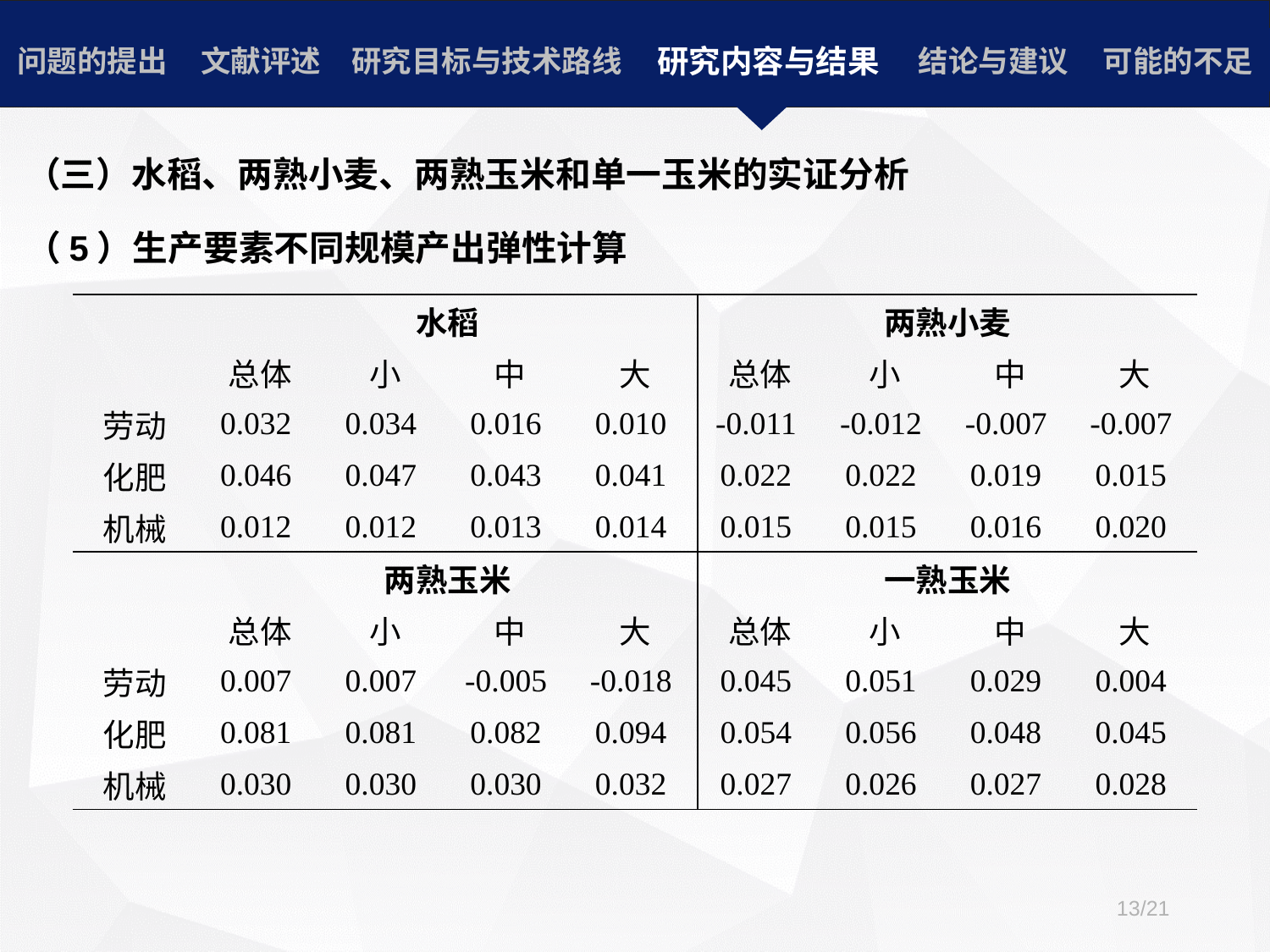

| 问题的提出 | 文献评述 | 研究目标与技术路线 | 研究内容与结果 | 结论与建议 | 可能的不足 |
| --- | --- | --- | --- | --- | --- |

（三）水稻、两熟小麦、两熟玉米和单一玉米的实证分析
（5）生产要素不同规模产出弹性计算

|  | 水稻 |  |  |  | 两熟小麦 |  |  |  |
| --- | --- | --- | --- | --- | --- | --- | --- | --- |
|  | 总体 | 小 | 中 | 大 | 总体 | 小 | 中 | 大 |
| 劳动 | 0.032 | 0.034 | 0.016 | 0.010 | -0.011 | -0.012 | -0.007 | -0.007 |
| 化肥 | 0.046 | 0.047 | 0.043 | 0.041 | 0.022 | 0.022 | 0.019 | 0.015 |
| 机械 | 0.012 | 0.012 | 0.013 | 0.014 | 0.015 | 0.015 | 0.016 | 0.020 |
|  | 两熟玉米 |  |  |  | 一熟玉米 |  |  |  |
|  | 总体 | 小 | 中 | 大 | 总体 | 小 | 中 | 大 |
| 劳动 | 0.007 | 0.007 | -0.005 | -0.018 | 0.045 | 0.051 | 0.029 | 0.004 |
| 化肥 | 0.081 | 0.081 | 0.082 | 0.094 | 0.054 | 0.056 | 0.048 | 0.045 |
| 机械 | 0.030 | 0.030 | 0.030 | 0.032 | 0.027 | 0.026 | 0.027 | 0.028 |
13/21